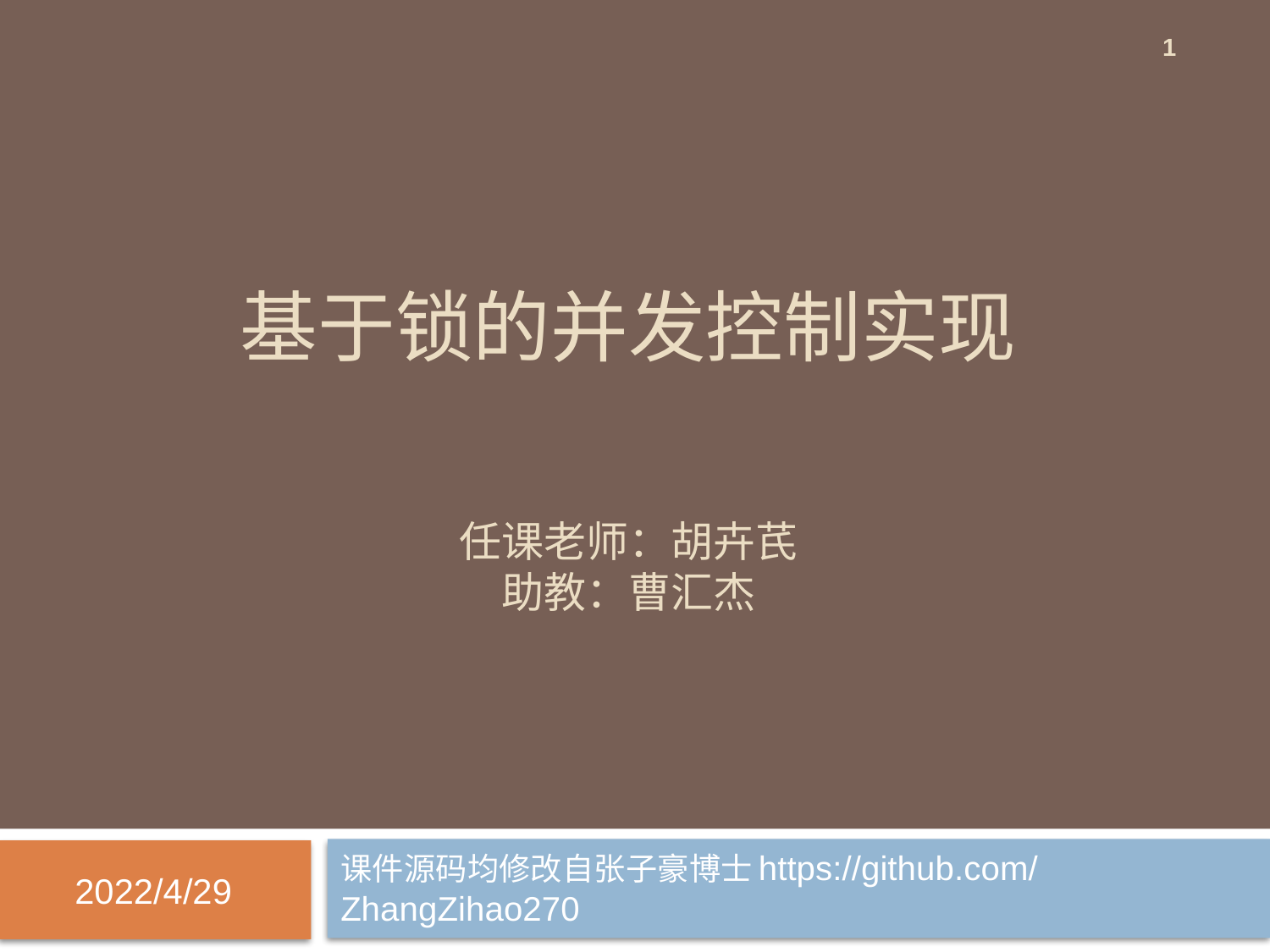

1
# 基于锁的并发控制实现 任课老师：胡卉芪 助教：曹汇杰
课件源码均修改自张子豪博士https://github.com/ZhangZihao270
2022/4/29